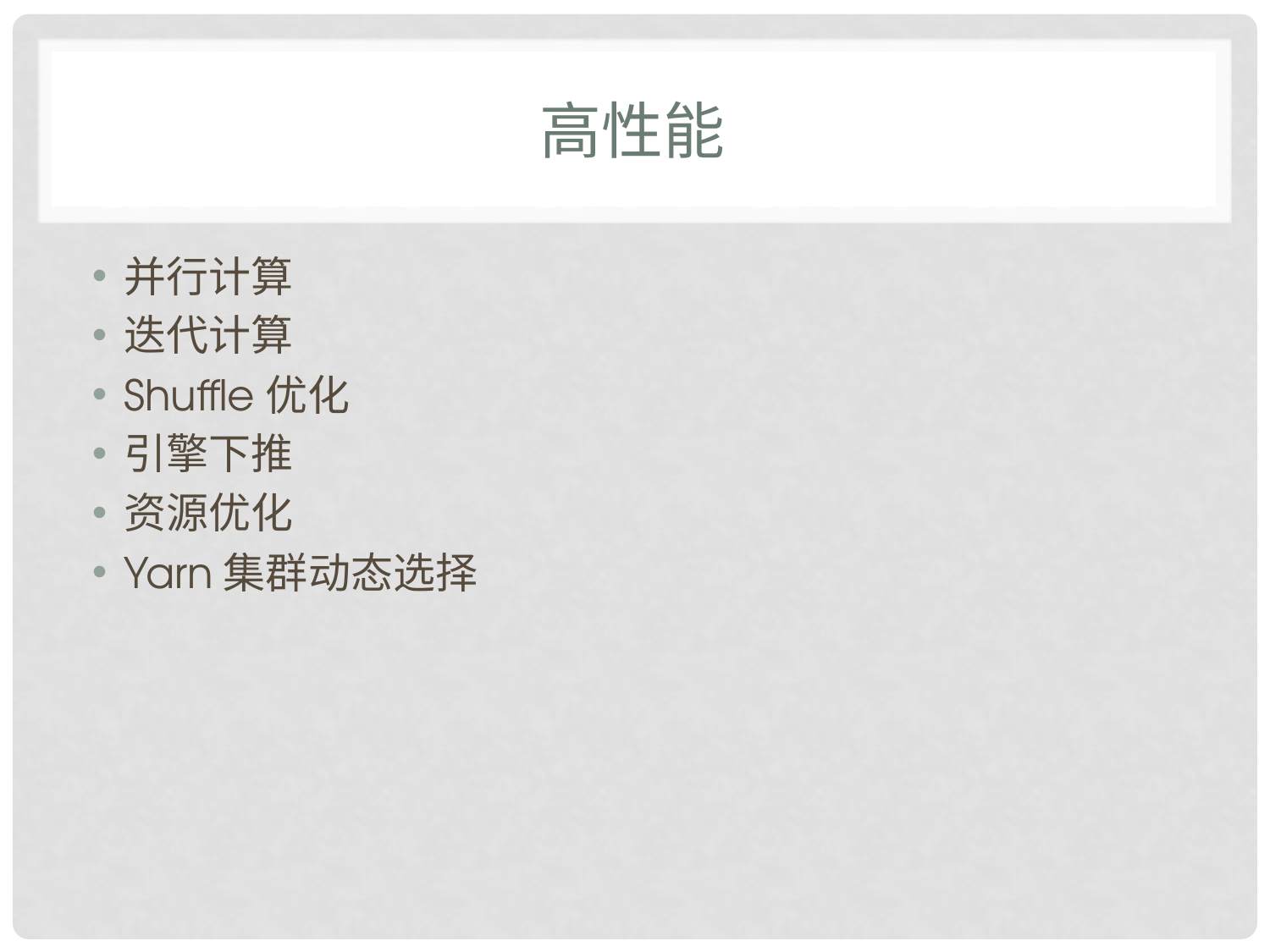

# 高性能
并行计算
迭代计算
Shuffle优化
引擎下推
资源优化
Yarn集群动态选择